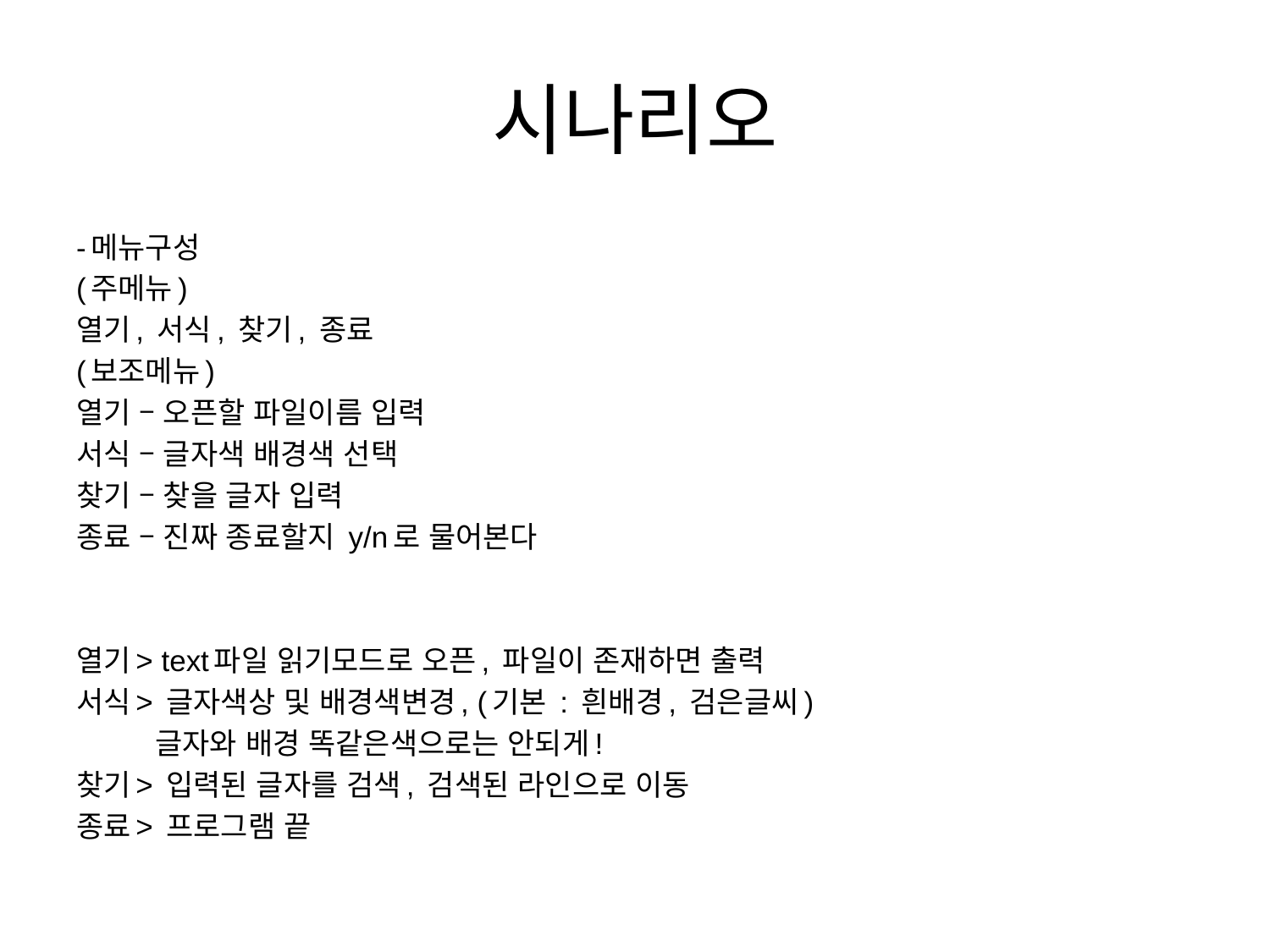

# 시나리오
-메뉴구성
(주메뉴)
열기, 서식, 찾기, 종료
(보조메뉴)
열기 – 오픈할 파일이름 입력
서식 – 글자색 배경색 선택
찾기 – 찾을 글자 입력
종료 – 진짜 종료할지 y/n로 물어본다

열기> text파일 읽기모드로 오픈, 파일이 존재하면 출력
서식> 글자색상 및 배경색변경, (기본 : 흰배경, 검은글씨)
         글자와 배경 똑같은색으로는 안되게!
찾기> 입력된 글자를 검색, 검색된 라인으로 이동
종료> 프로그램 끝